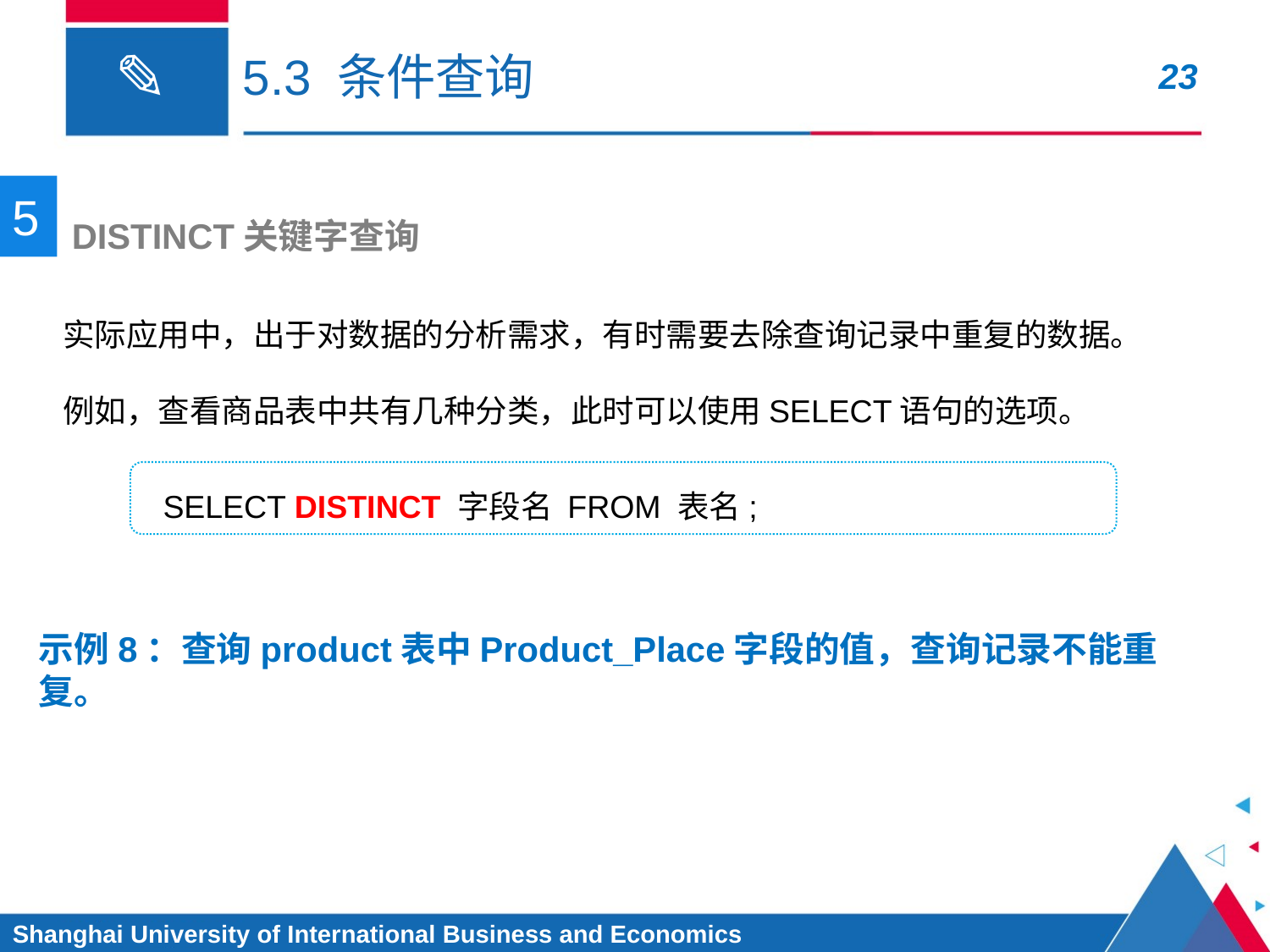

# 5.3 条件查询

5
DISTINCT关键字查询
实际应用中，出于对数据的分析需求，有时需要去除查询记录中重复的数据。
例如，查看商品表中共有几种分类，此时可以使用SELECT语句的选项。
SELECT DISTINCT 字段名 FROM 表名;

示例8：查询product表中Product_Place字段的值，查询记录不能重复。